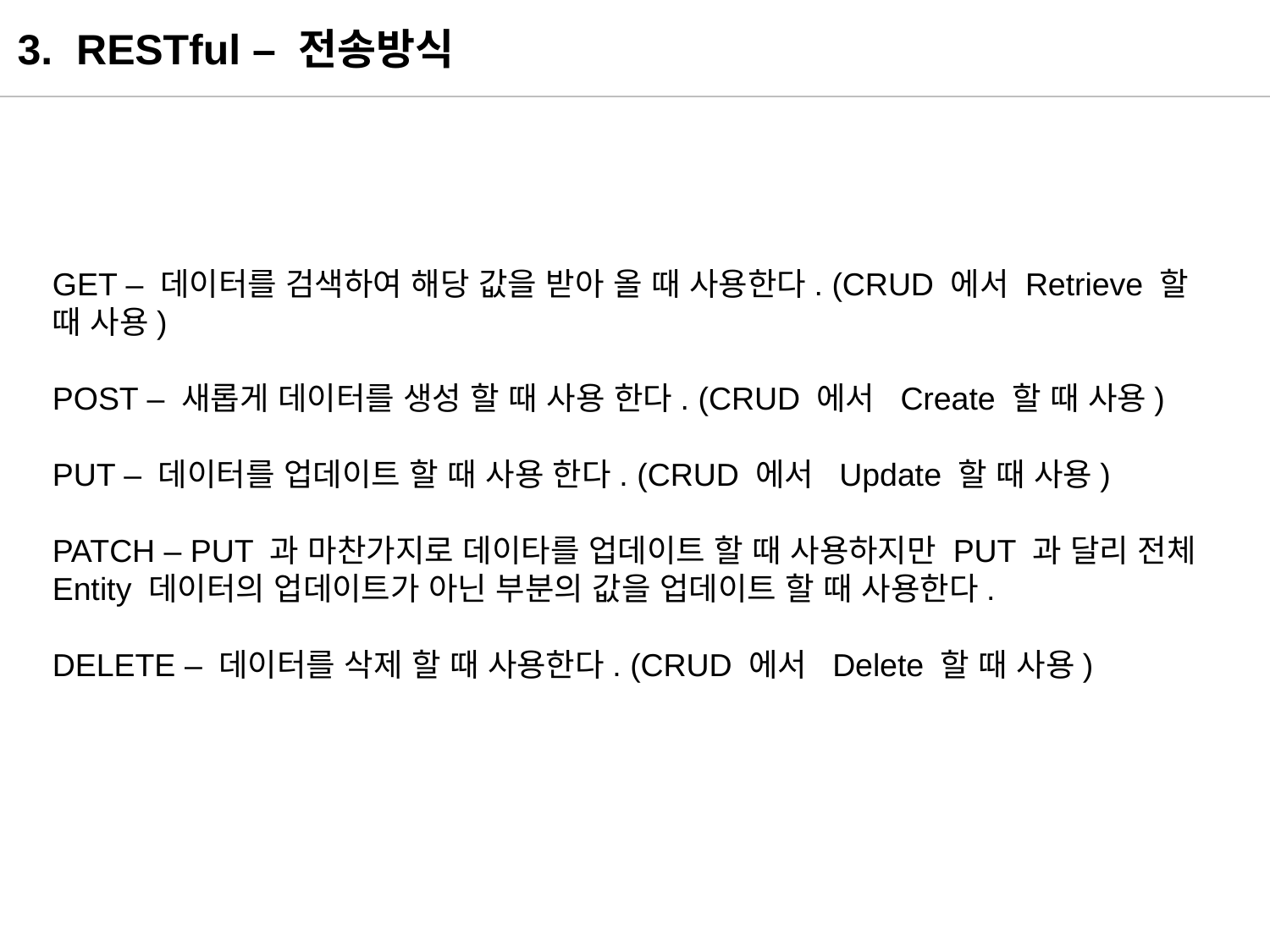

3.  RESTful – 전송방식

GET – 데이터를 검색하여 해당 값을 받아 올 때 사용한다. (CRUD 에서 Retrieve 할 때 사용)

POST – 새롭게 데이터를 생성 할 때 사용 한다. (CRUD 에서  Create 할 때 사용)

PUT – 데이터를 업데이트 할 때 사용 한다. (CRUD 에서  Update 할 때 사용)

PATCH – PUT 과 마찬가지로 데이타를 업데이트 할 때 사용하지만 PUT 과 달리 전체 Entity 데이터의 업데이트가 아닌 부분의 값을 업데이트 할 때 사용한다.

DELETE – 데이터를 삭제 할 때 사용한다. (CRUD 에서  Delete 할 때 사용)